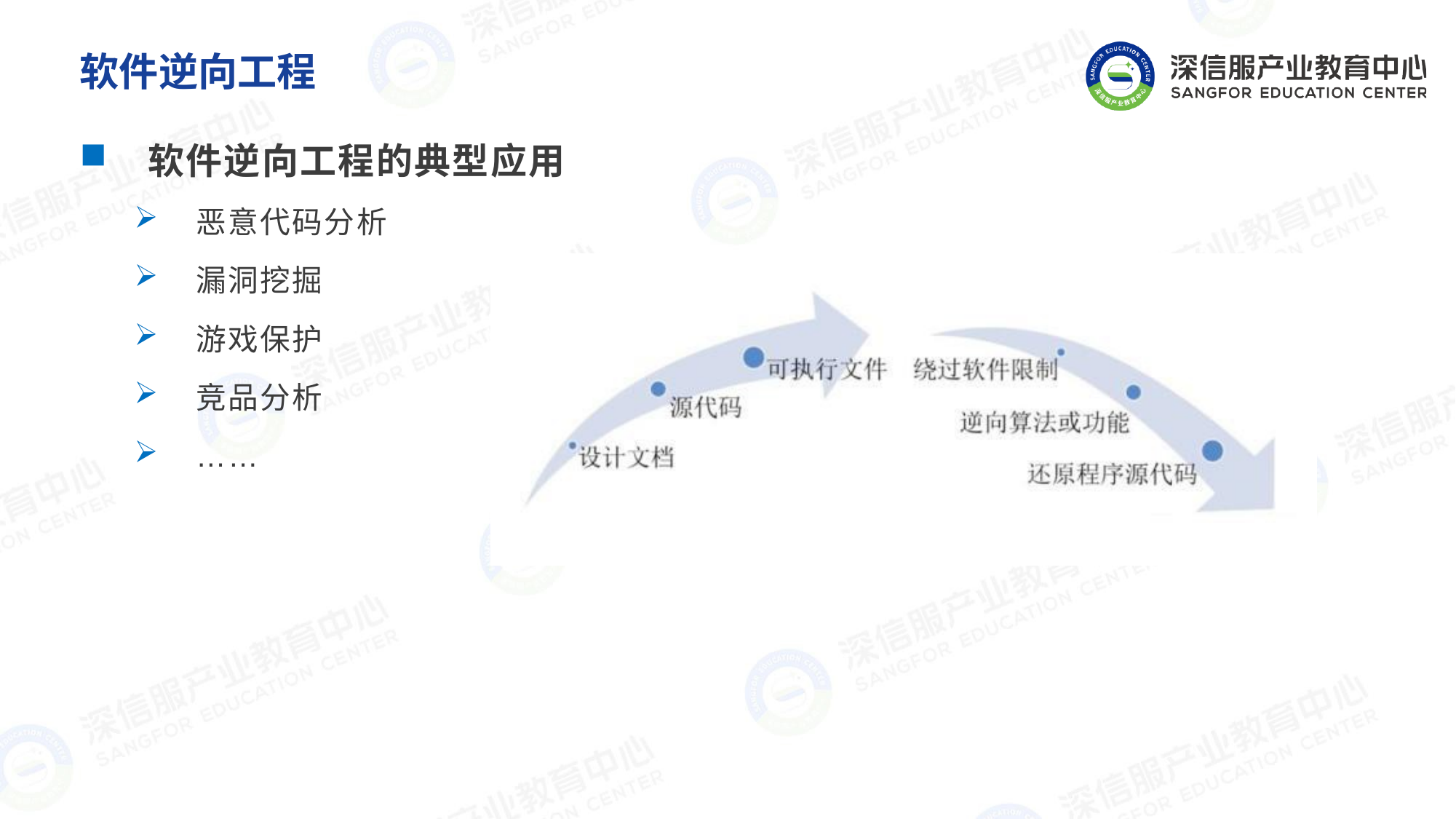

# 软件逆向工程
软件逆向工程的典型应用
恶意代码分析
漏洞挖掘
游戏保护
竞品分析
……